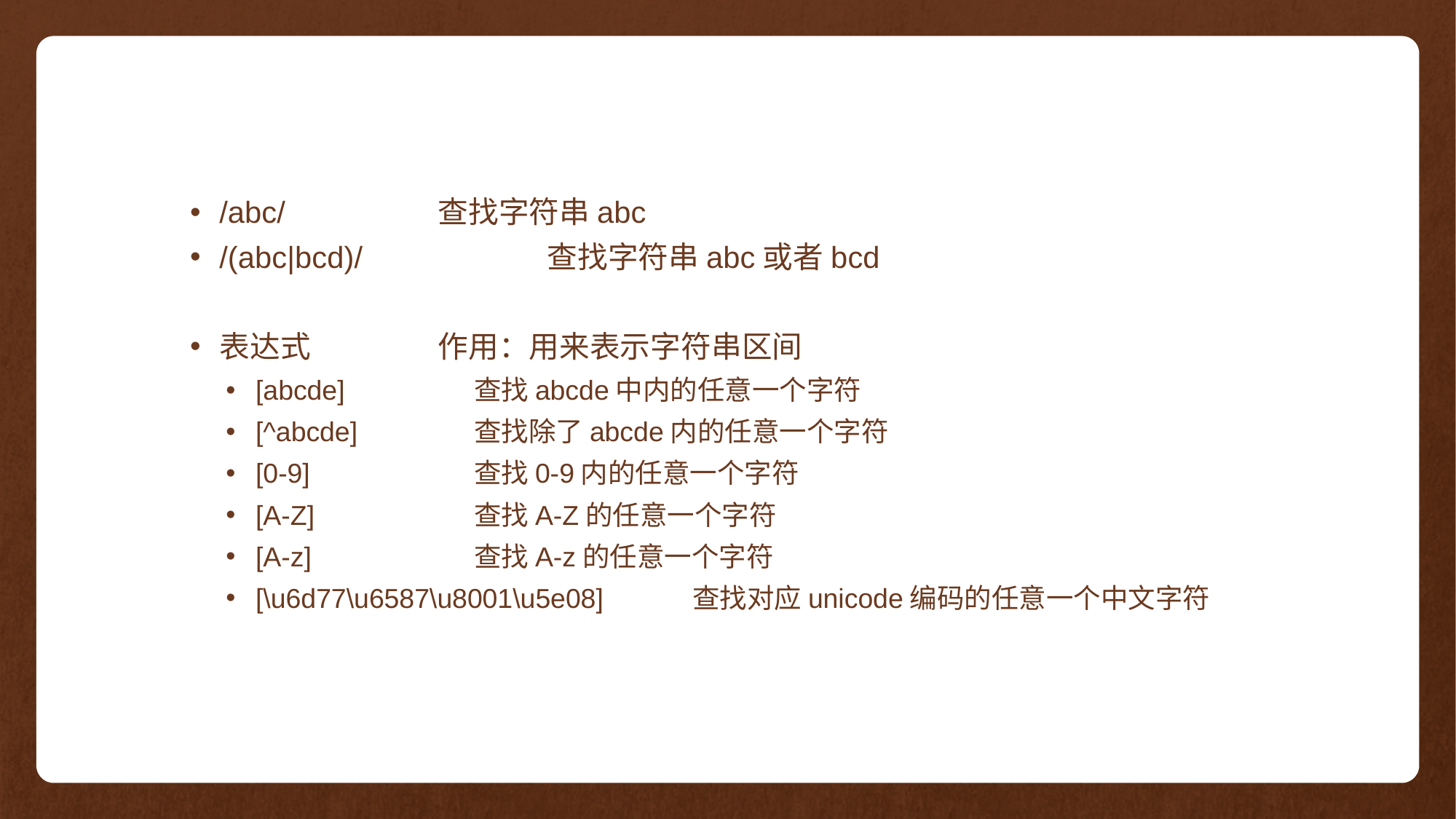

/abc/		查找字符串abc
/(abc|bcd)/		查找字符串abc或者bcd

表达式		作用：用来表示字符串区间
[abcde]		查找abcde中内的任意一个字符
[^abcde]		查找除了abcde内的任意一个字符
[0-9]		查找0-9内的任意一个字符
[A-Z]		查找A-Z的任意一个字符
[A-z]		查找A-z的任意一个字符
[\u6d77\u6587\u8001\u5e08]	查找对应unicode编码的任意一个中文字符